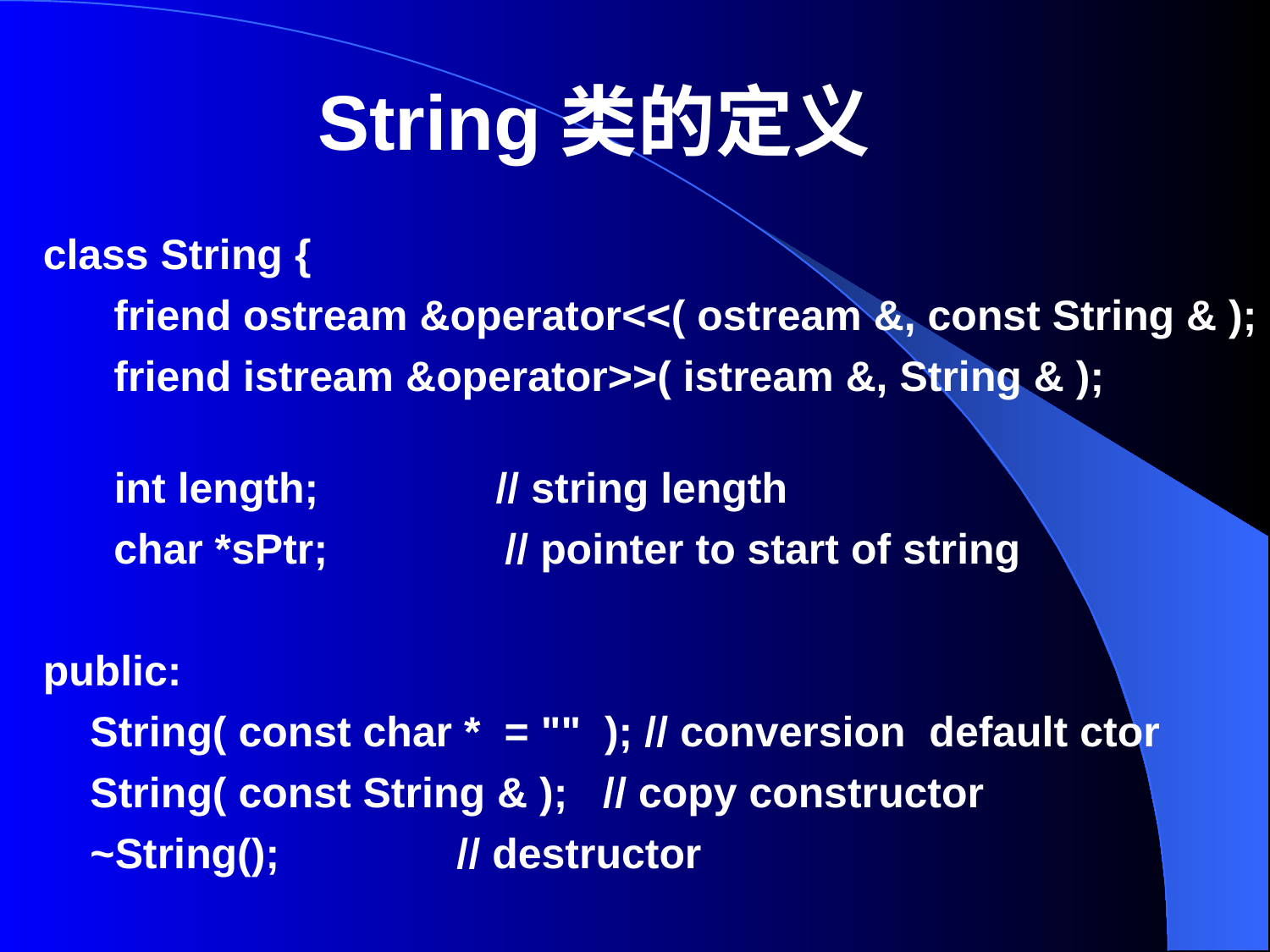

String类的定义
class String {
      friend ostream &operator<<( ostream &, const String & );
      friend istream &operator>>( istream &, String & );
      int length;               // string length
      char *sPtr;               // pointer to start of string
public:
    String( const char *  = ""  ); // conversion  default ctor
    String( const String & );   // copy constructor
    ~String();               // destructor